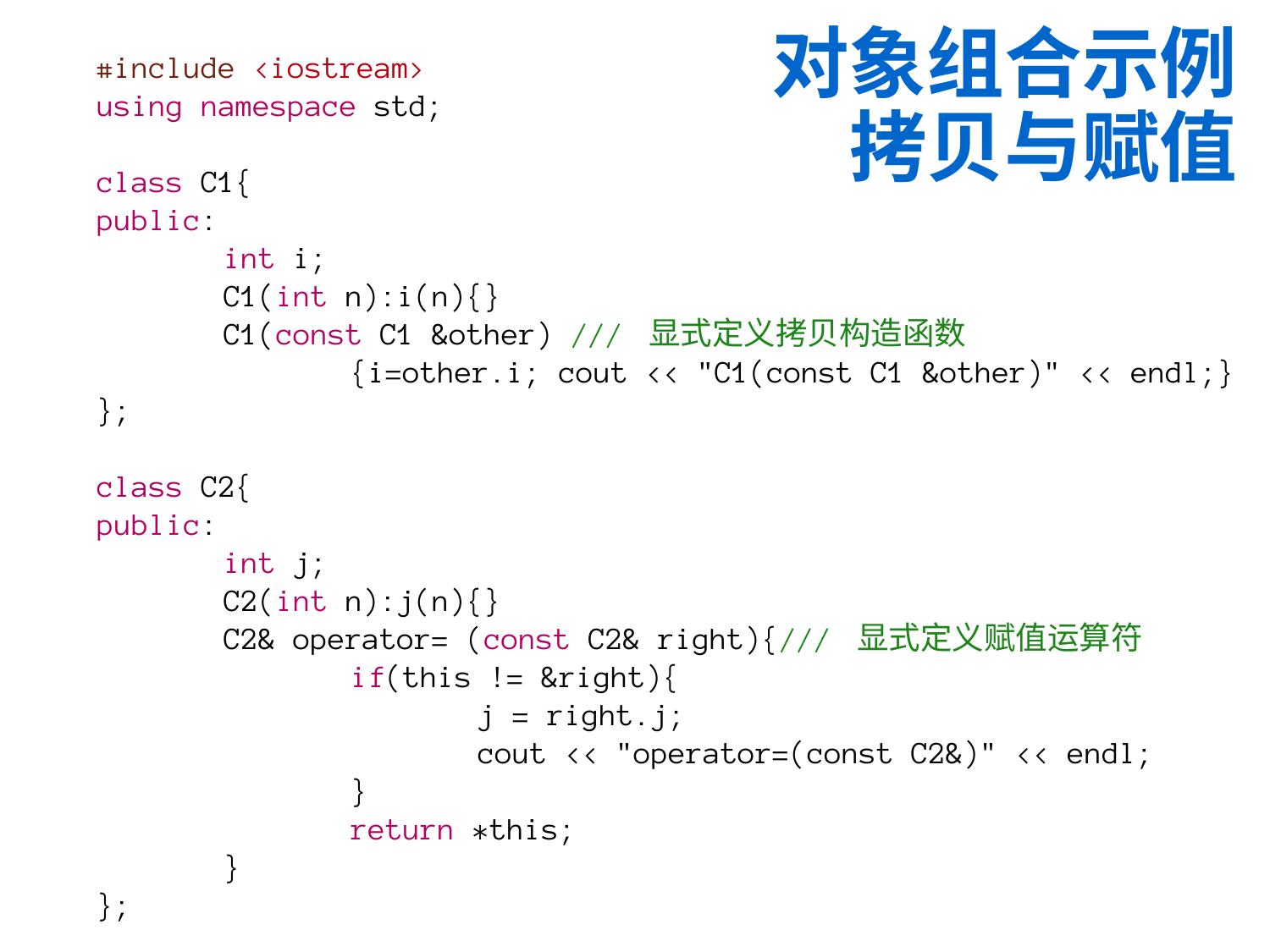

# 对象组合示例 拷贝与赋值
#include <iostream>
using namespace std;

class C1{
public:
	int i;
	C1(int n):i(n){}
	C1(const C1 &other) /// 显式定义拷贝构造函数
		{i=other.i; cout << "C1(const C1 &other)" << endl;}
};

class C2{
public:
	int j;
	C2(int n):j(n){}
	C2& operator= (const C2& right){/// 显式定义赋值运算符
		if(this != &right){
			j = right.j;
			cout << "operator=(const C2&)" << endl;
		}
		return *this;
	}
};